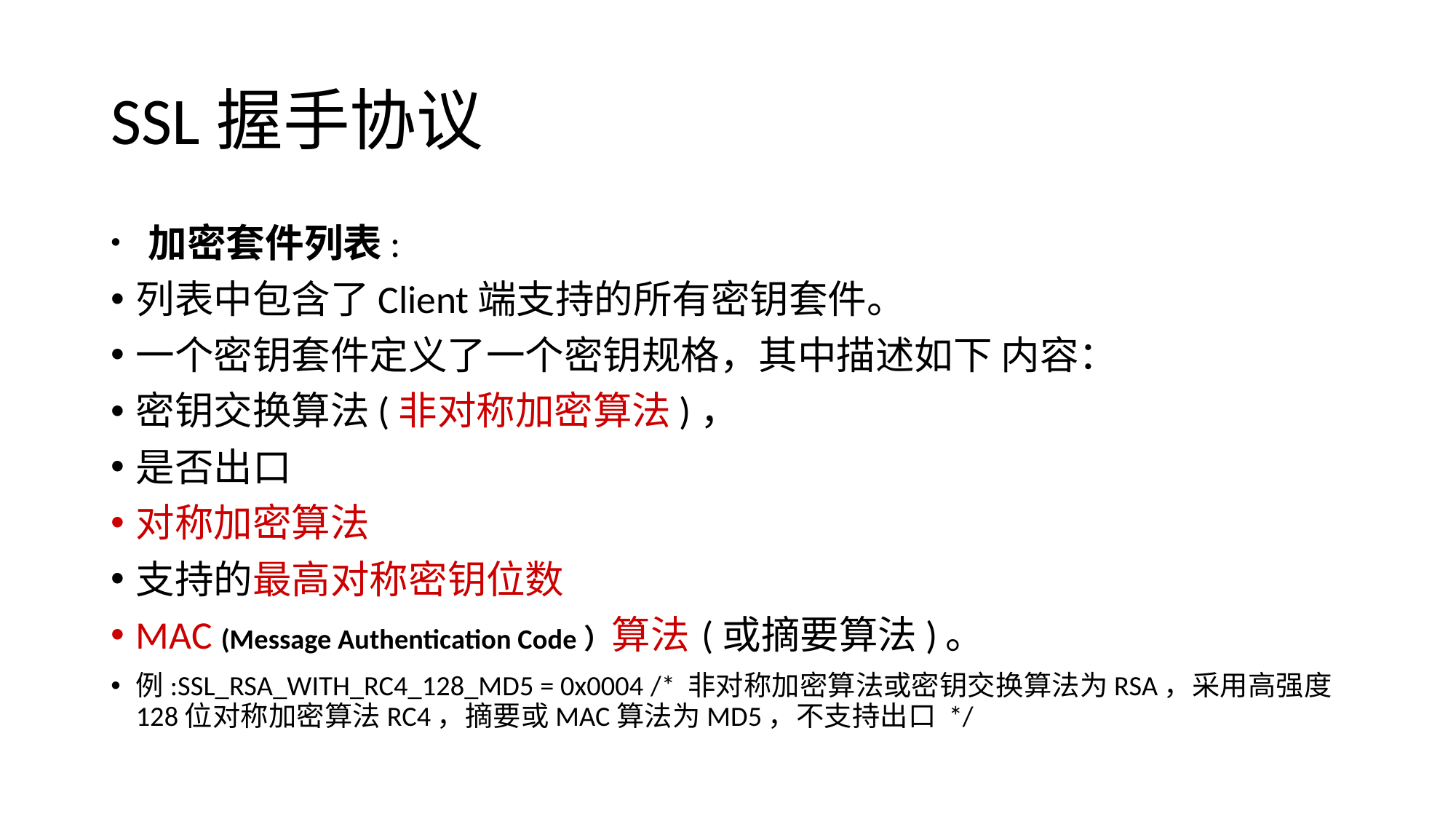

# SSL握手协议
 加密套件列表:
列表中包含了Client端支持的所有密钥套件。
一个密钥套件定义了一个密钥规格，其中描述如下 内容：
密钥交换算法(非对称加密算法)，
是否出口
对称加密算法
支持的最高对称密钥位数
MAC (Message Authentication Code）算法 (或摘要算法)。
例:SSL_RSA_WITH_RC4_128_MD5 = 0x0004 /* 非对称加密算法或密钥交换算法为RSA，采用高强度128位对称加密算法RC4，摘要或MAC算法为MD5，不支持出口 */